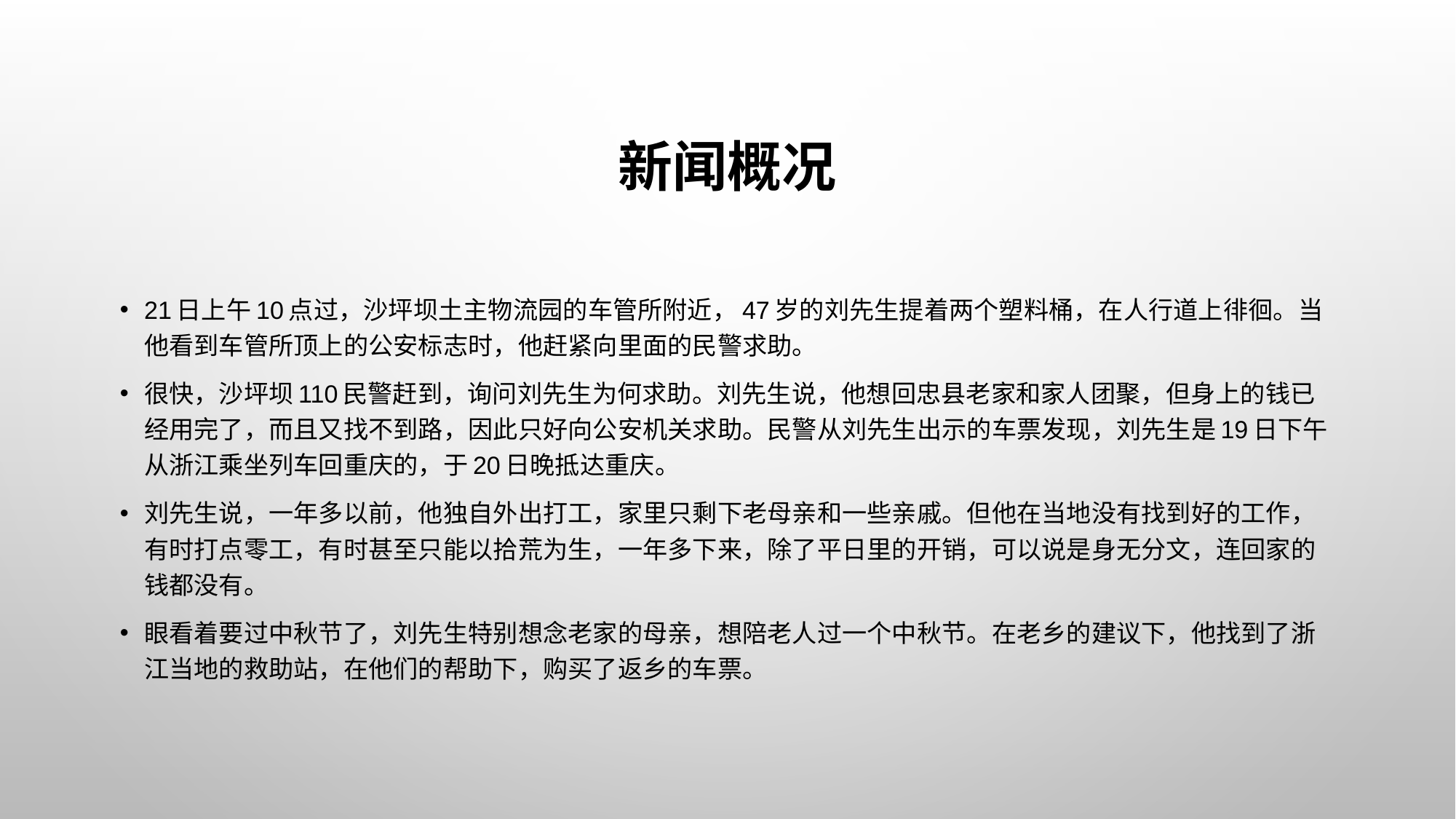

# 新闻概况
21日上午10点过，沙坪坝土主物流园的车管所附近，47岁的刘先生提着两个塑料桶，在人行道上徘徊。当他看到车管所顶上的公安标志时，他赶紧向里面的民警求助。
很快，沙坪坝110民警赶到，询问刘先生为何求助。刘先生说，他想回忠县老家和家人团聚，但身上的钱已经用完了，而且又找不到路，因此只好向公安机关求助。民警从刘先生出示的车票发现，刘先生是19日下午从浙江乘坐列车回重庆的，于20日晚抵达重庆。
刘先生说，一年多以前，他独自外出打工，家里只剩下老母亲和一些亲戚。但他在当地没有找到好的工作，有时打点零工，有时甚至只能以拾荒为生，一年多下来，除了平日里的开销，可以说是身无分文，连回家的钱都没有。
眼看着要过中秋节了，刘先生特别想念老家的母亲，想陪老人过一个中秋节。在老乡的建议下，他找到了浙江当地的救助站，在他们的帮助下，购买了返乡的车票。